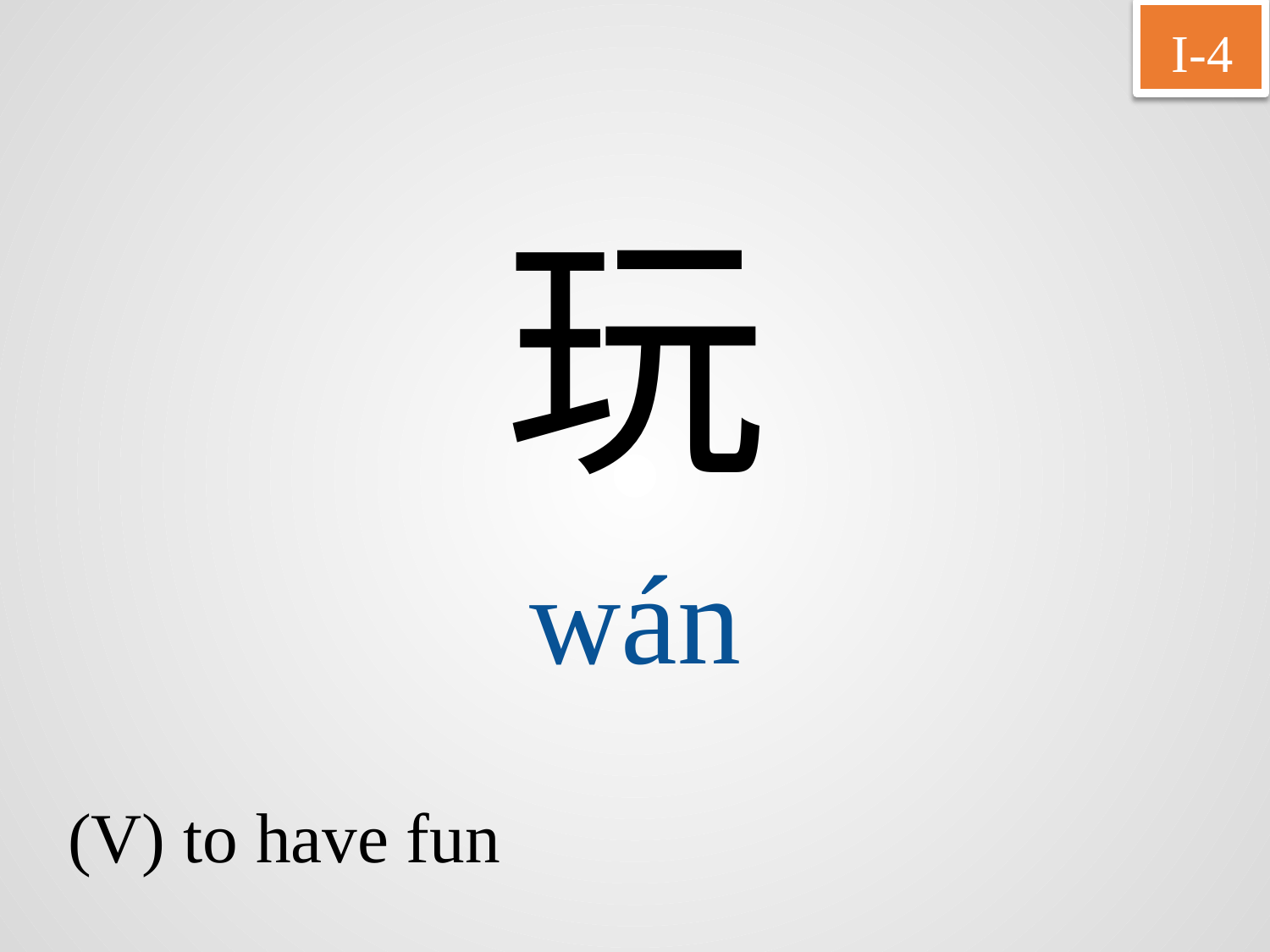

I-4

玩
wán
(V) to have fun